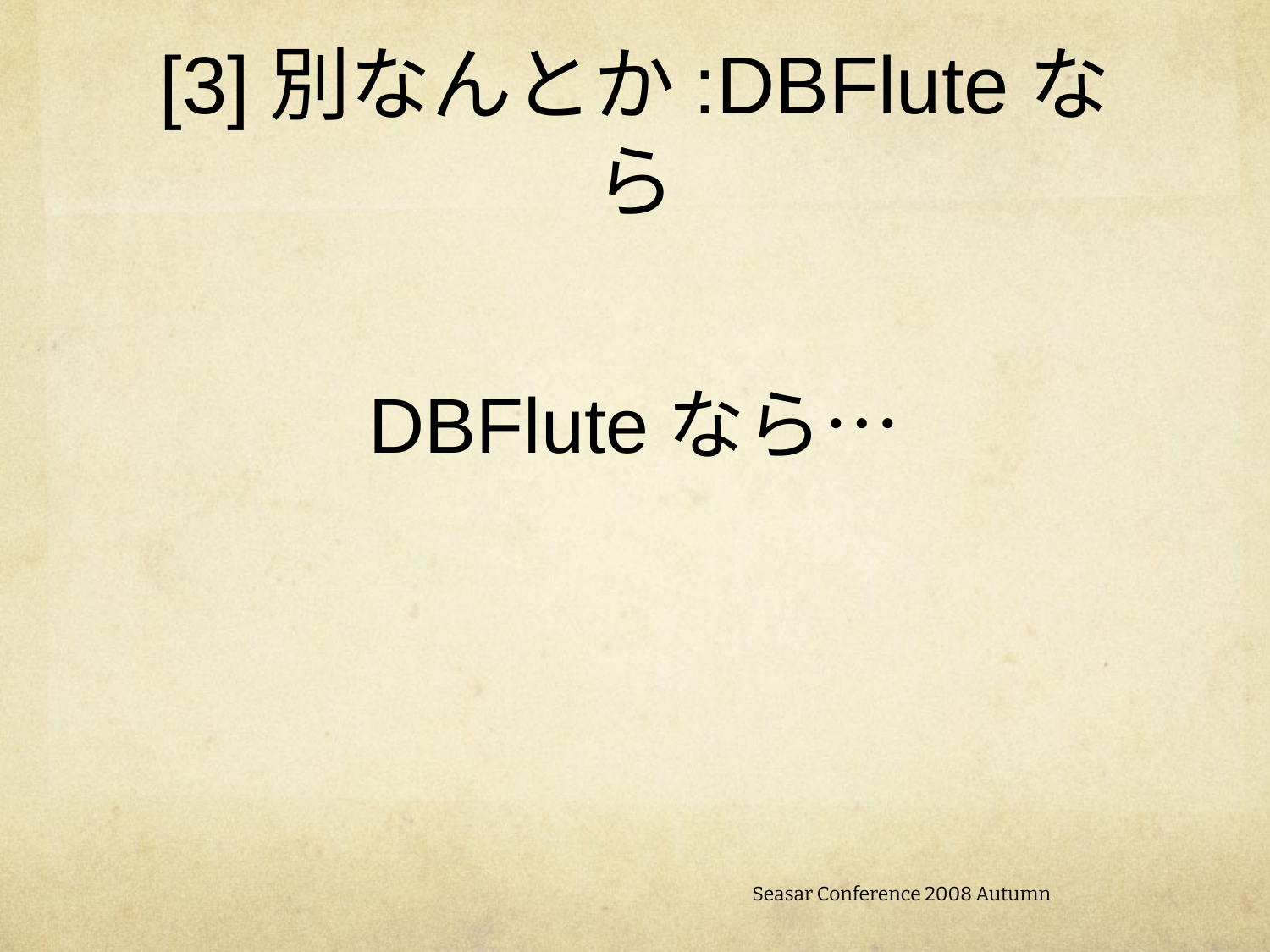

# [3]別なんとか:DBFluteなら

DBFluteなら…
Seasar Conference 2008 Autumn